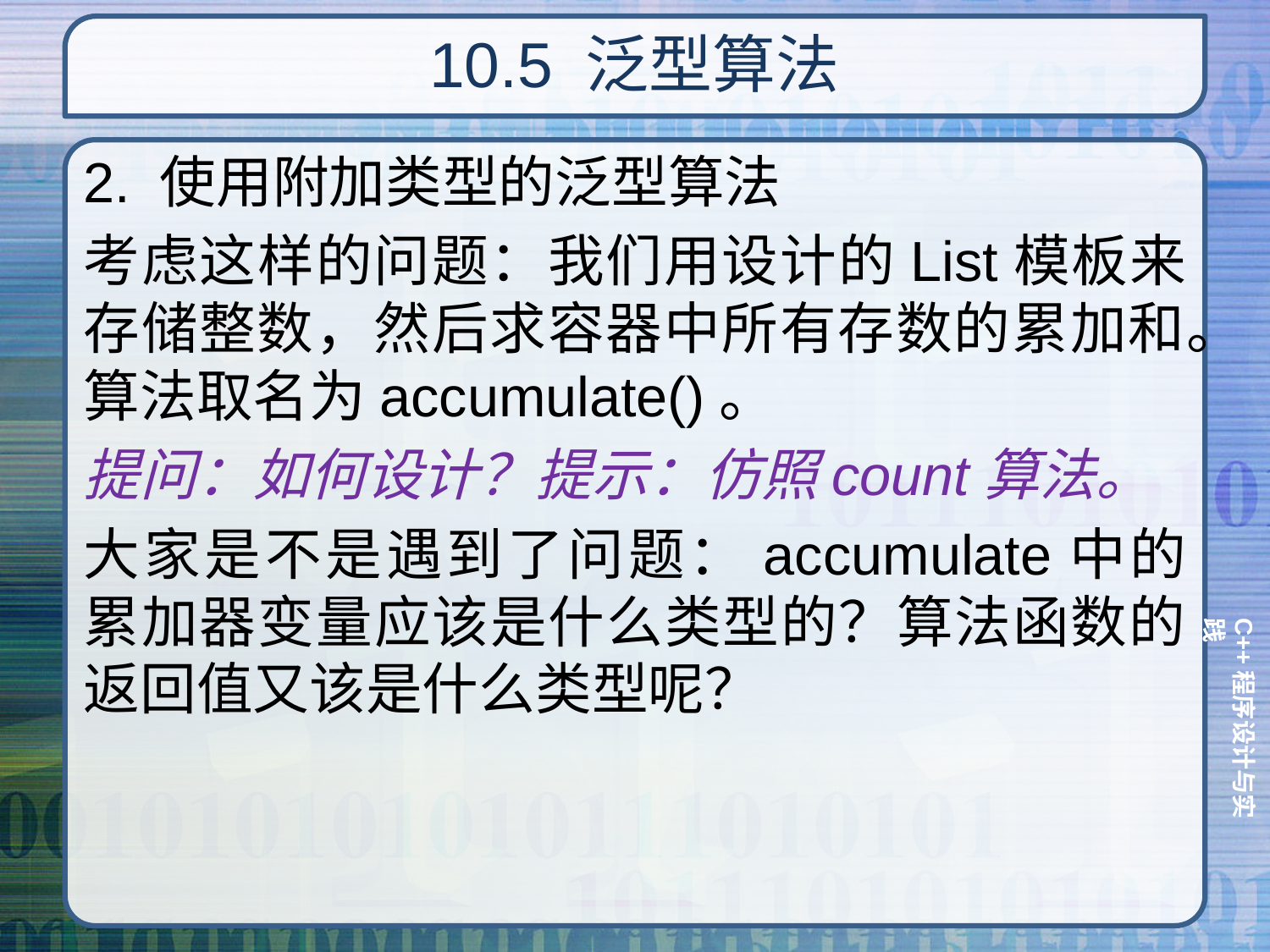

# 10.5 泛型算法
2. 使用附加类型的泛型算法
考虑这样的问题：我们用设计的List模板来存储整数，然后求容器中所有存数的累加和。算法取名为accumulate()。
提问：如何设计？提示：仿照count算法。
大家是不是遇到了问题：accumulate中的累加器变量应该是什么类型的？算法函数的返回值又该是什么类型呢？